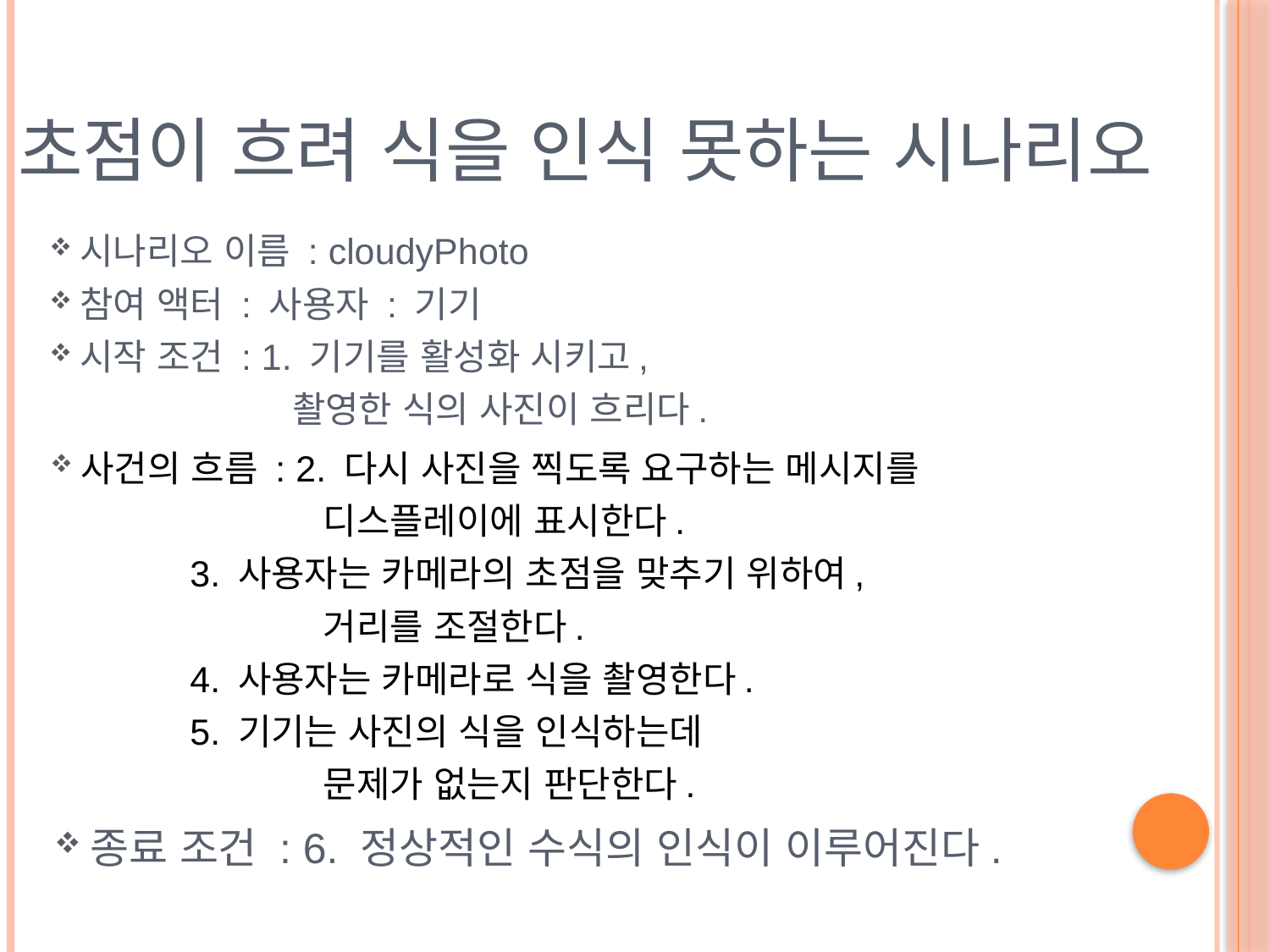

# 초점이 흐려 식을 인식 못하는 시나리오
시나리오 이름 : cloudyPhoto
참여 액터 : 사용자 : 기기
시작 조건 : 1. 기기를 활성화 시키고,
촬영한 식의 사진이 흐리다.
사건의 흐름 : 2. 다시 사진을 찍도록 요구하는 메시지를
디스플레이에 표시한다.
       		   3. 사용자는 카메라의 초점을 맞추기 위하여,
거리를 조절한다.
     		   4. 사용자는 카메라로 식을 촬영한다.
       		   5. 기기는 사진의 식을 인식하는데
문제가 없는지 판단한다.
종료 조건 : 6. 정상적인 수식의 인식이 이루어진다.